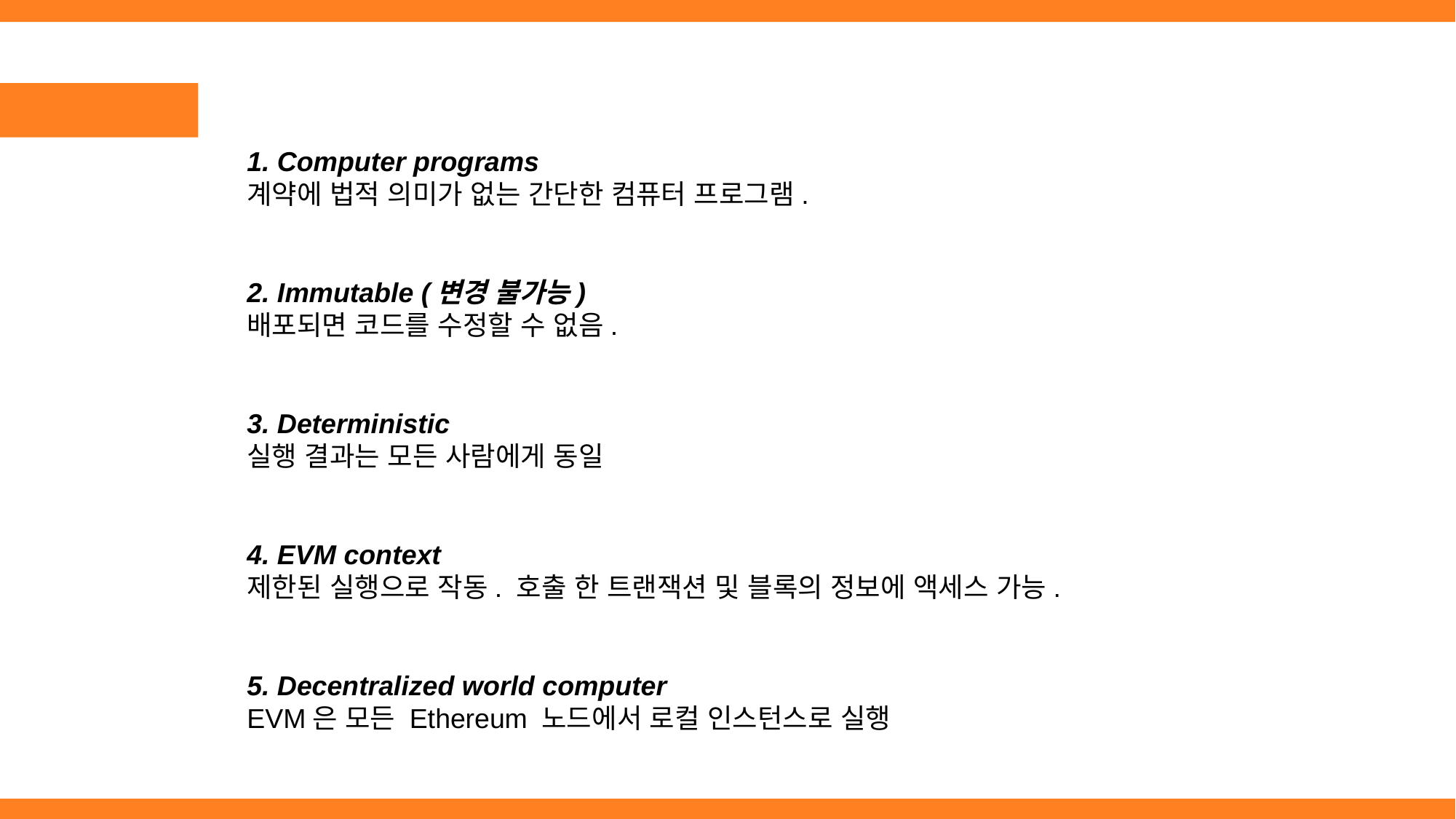

1. Computer programs
계약에 법적 의미가 없는 간단한 컴퓨터 프로그램.

2. Immutable (변경 불가능)
배포되면 코드를 수정할 수 없음.

3. Deterministic
실행 결과는 모든 사람에게 동일

4. EVM context
제한된 실행으로 작동. 호출 한 트랜잭션 및 블록의 정보에 액세스 가능.

5. Decentralized world computer
EVM은 모든 Ethereum 노드에서 로컬 인스턴스로 실행